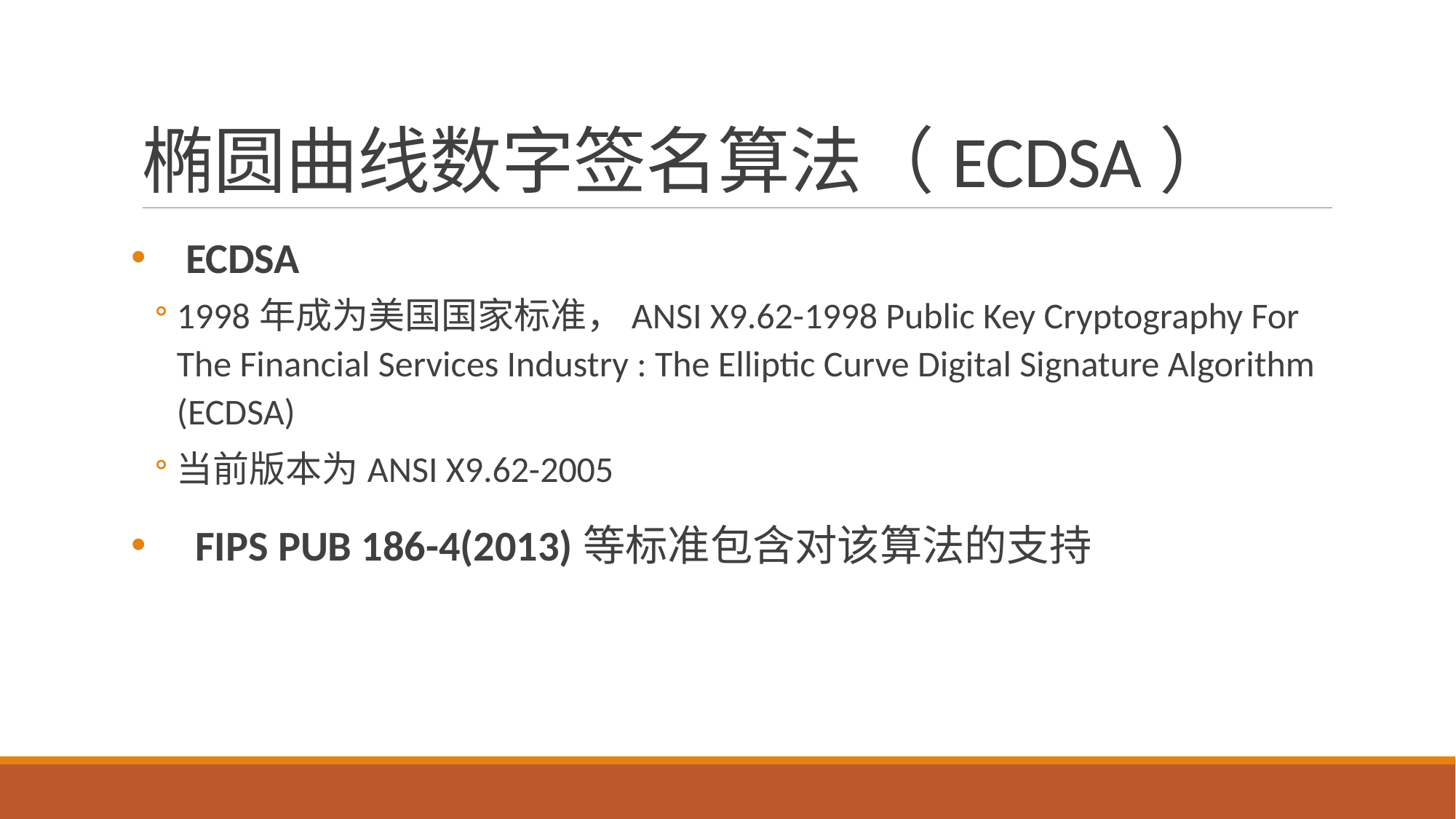

# 椭圆曲线数字签名算法（ECDSA）
ECDSA
1998年成为美国国家标准，ANSI X9.62-1998 Public Key Cryptography For The Financial Services Industry : The Elliptic Curve Digital Signature Algorithm (ECDSA)
当前版本为ANSI X9.62-2005
 FIPS PUB 186-4(2013)等标准包含对该算法的支持